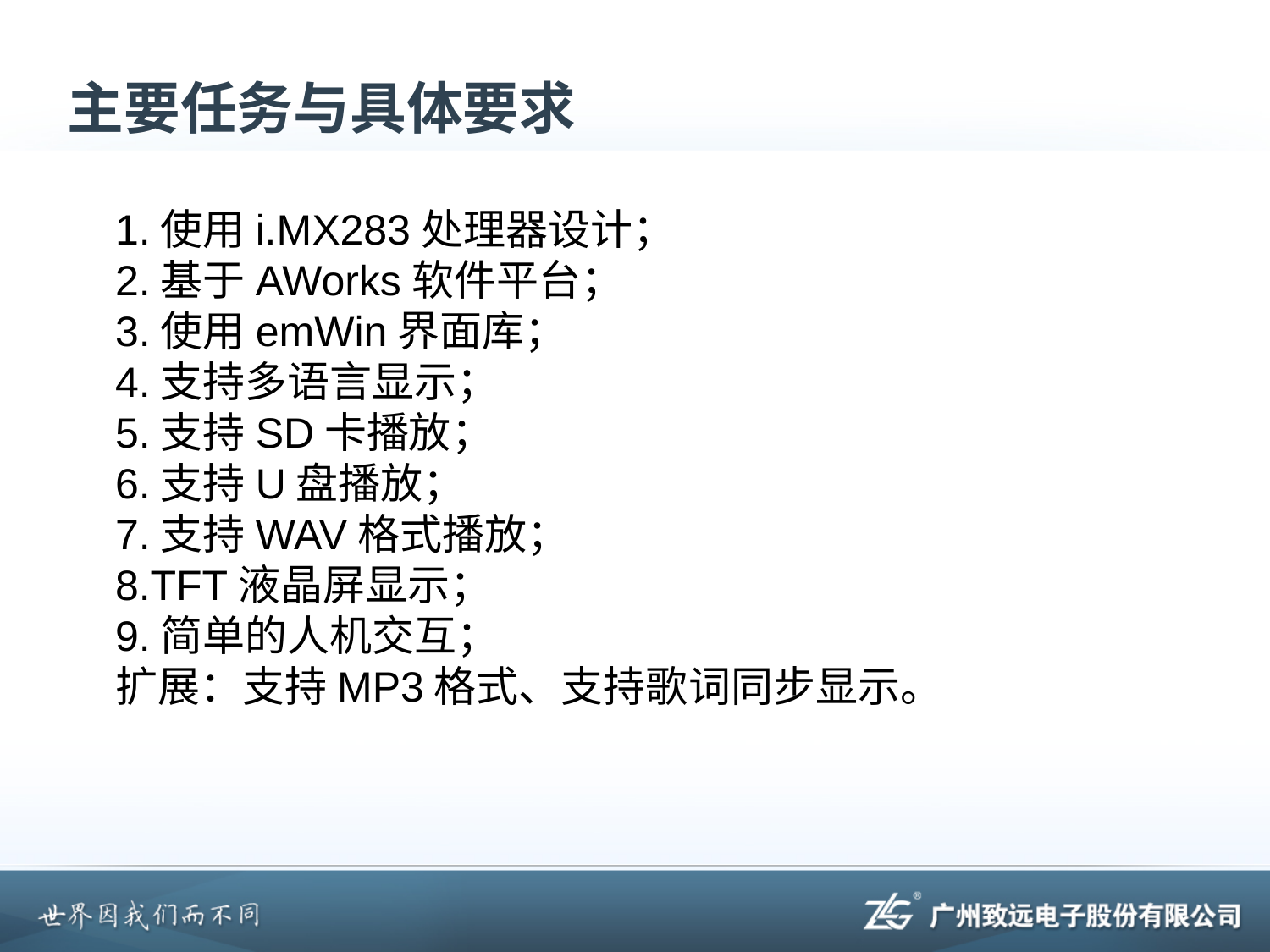

# 主要任务与具体要求
	1.使用i.MX283处理器设计；
2.基于AWorks软件平台；
3.使用emWin界面库；
4.支持多语言显示；
5.支持SD卡播放；
6.支持U盘播放；
7.支持WAV格式播放；
8.TFT液晶屏显示；
9.简单的人机交互；
扩展：支持MP3格式、支持歌词同步显示。